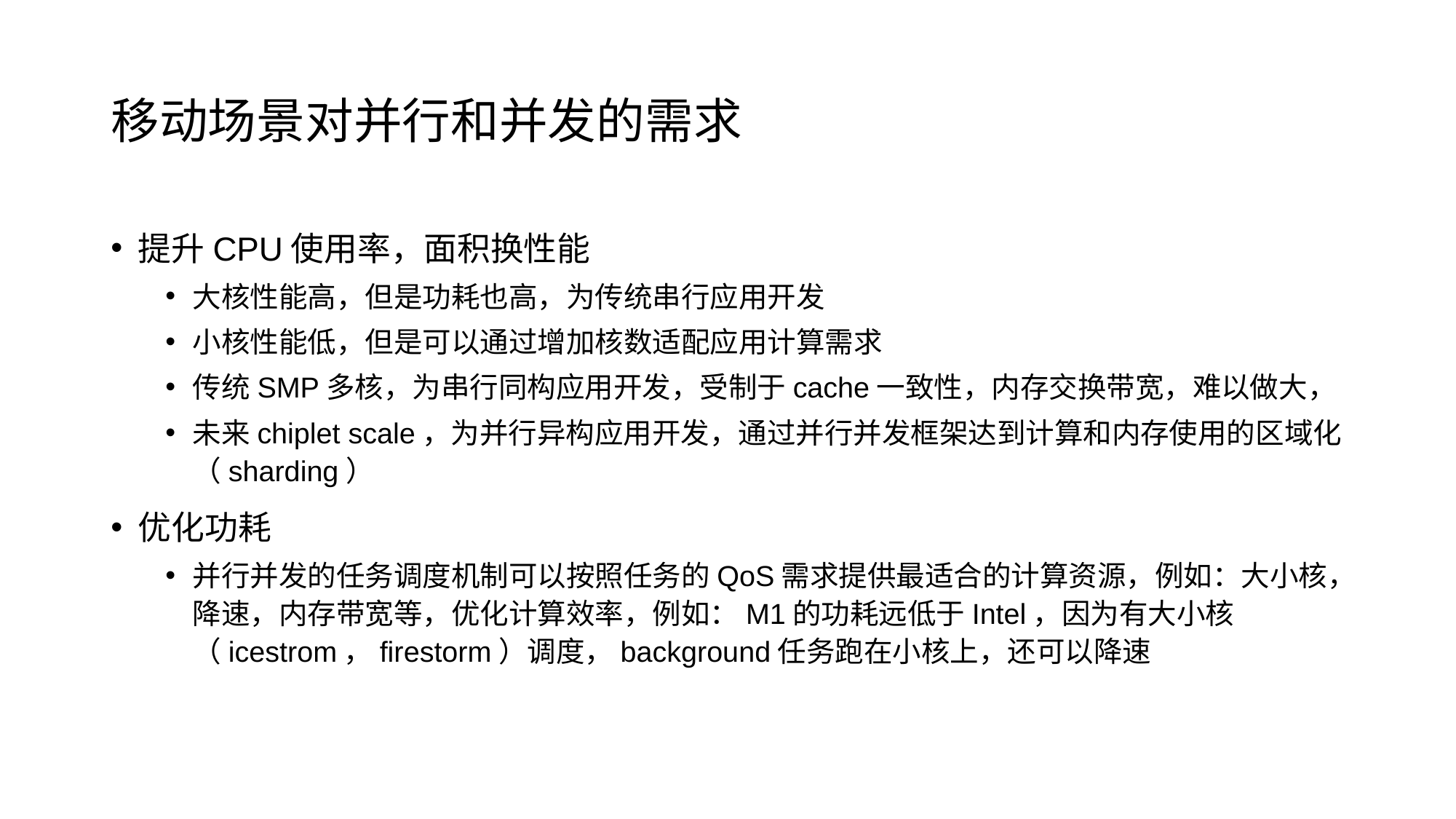

# 移动场景对并行和并发的需求
提升CPU使用率，面积换性能
大核性能高，但是功耗也高，为传统串行应用开发
小核性能低，但是可以通过增加核数适配应用计算需求
传统SMP多核，为串行同构应用开发，受制于cache一致性，内存交换带宽，难以做大，
未来chiplet scale，为并行异构应用开发，通过并行并发框架达到计算和内存使用的区域化（sharding）
优化功耗
并行并发的任务调度机制可以按照任务的QoS需求提供最适合的计算资源，例如：大小核，降速，内存带宽等，优化计算效率，例如：M1的功耗远低于Intel，因为有大小核（icestrom，firestorm）调度，background任务跑在小核上，还可以降速